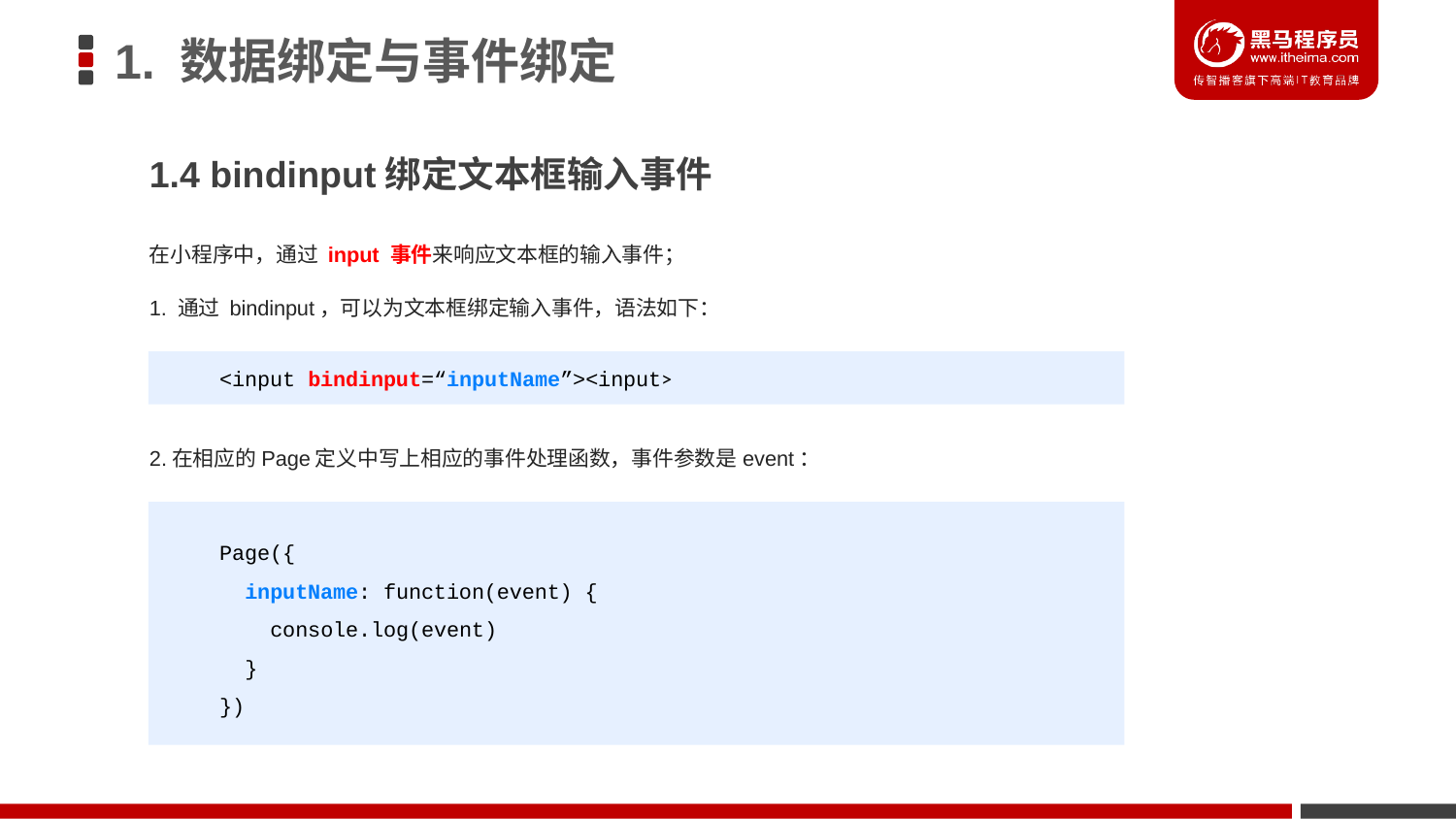

# 1. 数据绑定与事件绑定
1.4 bindinput绑定文本框输入事件
在小程序中，通过 input 事件来响应文本框的输入事件；
1. 通过 bindinput，可以为文本框绑定输入事件，语法如下：

<input bindinput=“inputName”><input>
2.在相应的Page定义中写上相应的事件处理函数，事件参数是event：

Page({
  inputName: function(event) {
    console.log(event)
  }
})